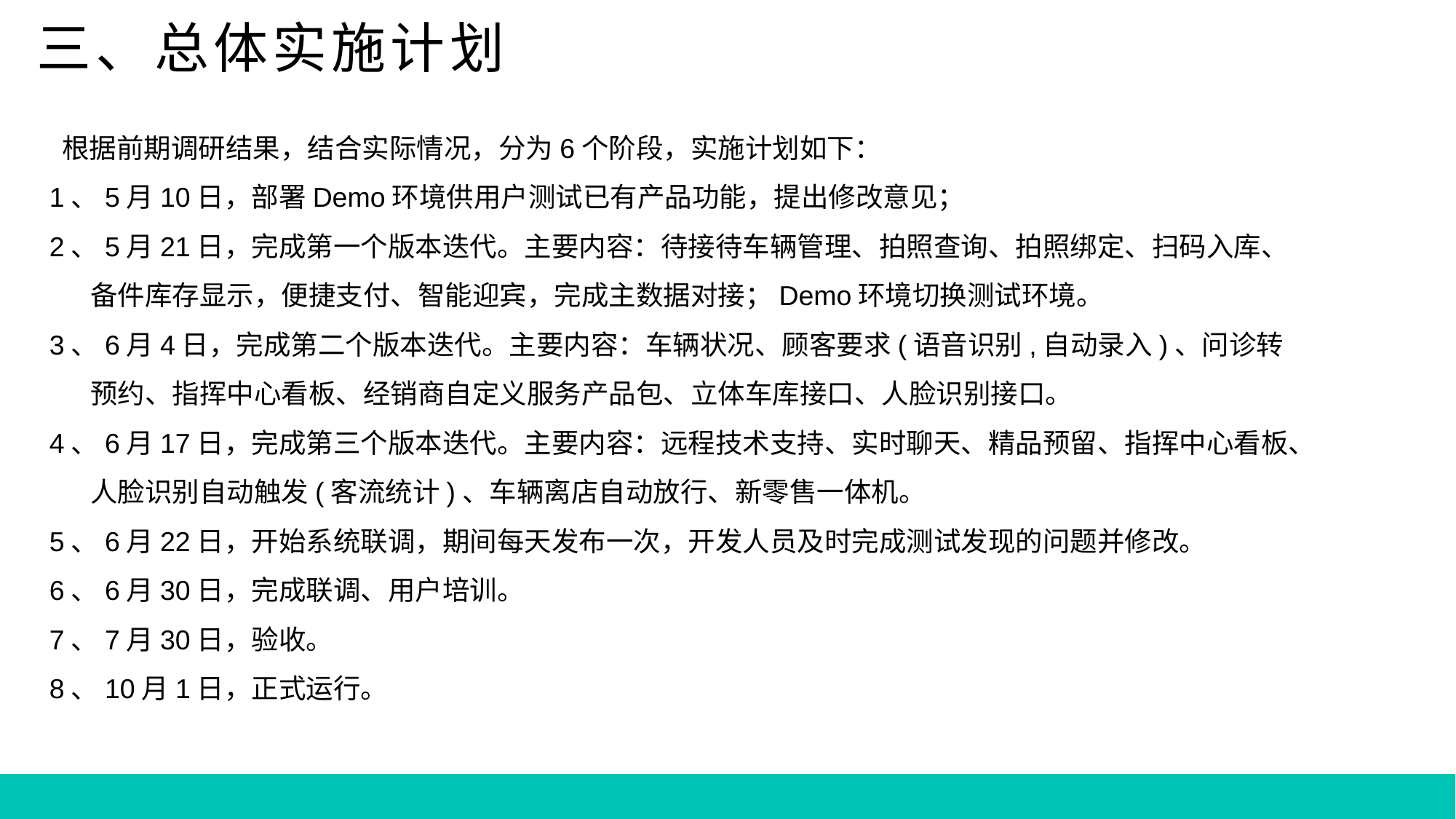

三、总体实施计划
 根据前期调研结果，结合实际情况，分为6个阶段，实施计划如下：
1、5月10日，部署Demo环境供用户测试已有产品功能，提出修改意见；
2、5月21日，完成第一个版本迭代。主要内容：待接待车辆管理、拍照查询、拍照绑定、扫码入库、备件库存显示，便捷支付、智能迎宾，完成主数据对接；Demo环境切换测试环境。
3、6月4日，完成第二个版本迭代。主要内容：车辆状况、顾客要求(语音识别,自动录入)、问诊转预约、指挥中心看板、经销商自定义服务产品包、立体车库接口、人脸识别接口。
4、6月17日，完成第三个版本迭代。主要内容：远程技术支持、实时聊天、精品预留、指挥中心看板、人脸识别自动触发(客流统计)、车辆离店自动放行、新零售一体机。
5、6月22日，开始系统联调，期间每天发布一次，开发人员及时完成测试发现的问题并修改。
6、6月30日，完成联调、用户培训。
7、7月30日，验收。
8、10月1日，正式运行。